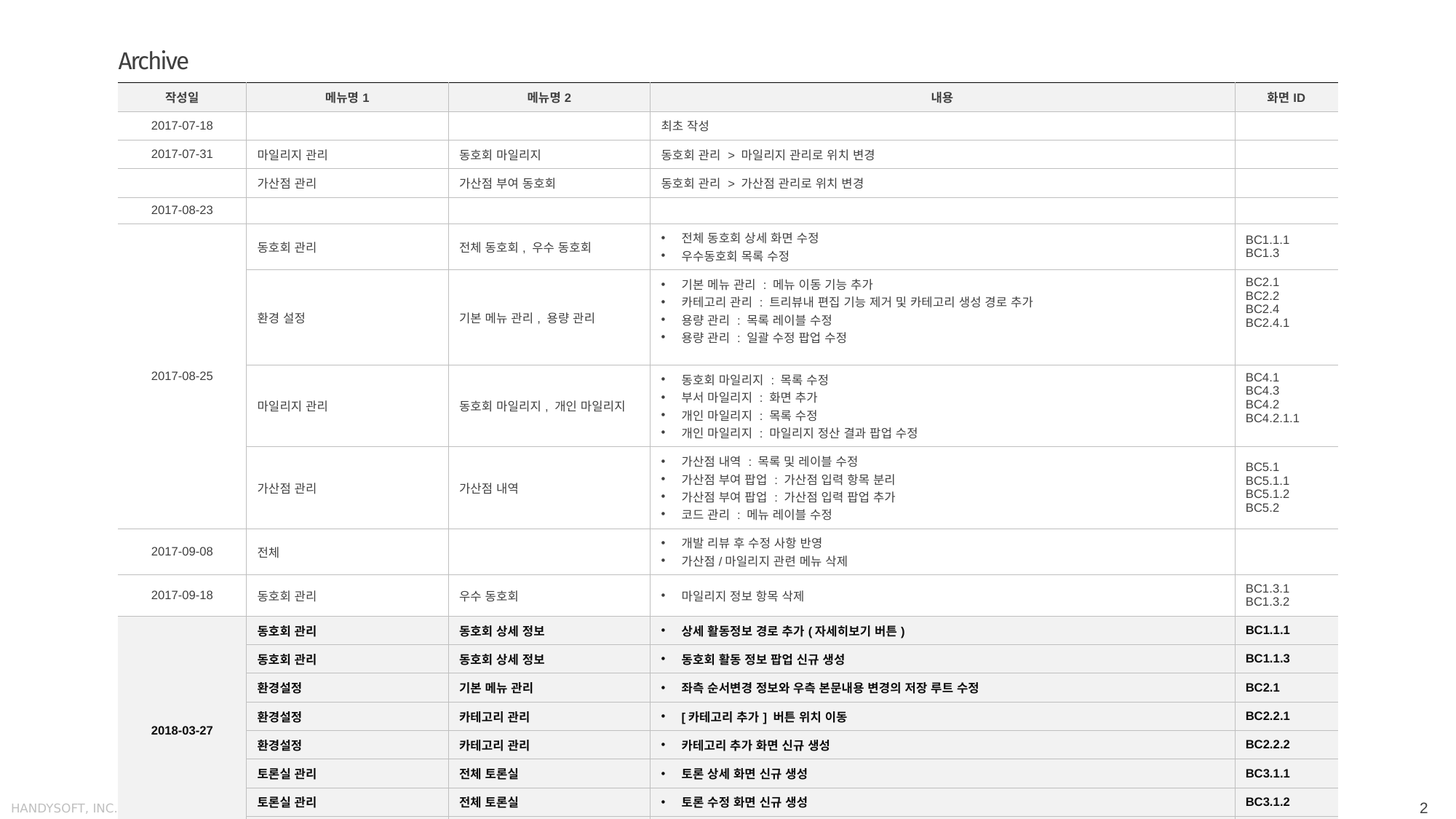

Archive
| 작성일 | 메뉴명1 | 메뉴명2 | 내용 | 화면ID |
| --- | --- | --- | --- | --- |
| 2017-07-18 |  |  | 최초 작성 |  |
| 2017-07-31 | 마일리지 관리 | 동호회 마일리지 | 동호회 관리 > 마일리지 관리로 위치 변경 |  |
|  | 가산점 관리 | 가산점 부여 동호회 | 동호회 관리 > 가산점 관리로 위치 변경 |  |
| 2017-08-23 |  |  |  |  |
| 2017-08-25 | 동호회 관리 | 전체 동호회, 우수 동호회 | 전체 동호회 상세 화면 수정 우수동호회 목록 수정 | BC1.1.1 BC1.3 |
|  | 환경 설정 | 기본 메뉴 관리, 용량 관리 | 기본 메뉴 관리 : 메뉴 이동 기능 추가 카테고리 관리 : 트리뷰내 편집 기능 제거 및 카테고리 생성 경로 추가 용량 관리 : 목록 레이블 수정 용량 관리 : 일괄 수정 팝업 수정 | BC2.1 BC2.2 BC2.4 BC2.4.1 |
|  | 마일리지 관리 | 동호회 마일리지, 개인 마일리지 | 동호회 마일리지 : 목록 수정 부서 마일리지 : 화면 추가 개인 마일리지 : 목록 수정 개인 마일리지 : 마일리지 정산 결과 팝업 수정 | BC4.1 BC4.3 BC4.2 BC4.2.1.1 |
|  | 가산점 관리 | 가산점 내역 | 가산점 내역 : 목록 및 레이블 수정 가산점 부여 팝업 : 가산점 입력 항목 분리 가산점 부여 팝업 : 가산점 입력 팝업 추가 코드 관리 : 메뉴 레이블 수정 | BC5.1 BC5.1.1 BC5.1.2 BC5.2 |
| 2017-09-08 | 전체 |  | 개발 리뷰 후 수정 사항 반영 가산점/마일리지 관련 메뉴 삭제 |  |
| 2017-09-18 | 동호회 관리 | 우수 동호회 | 마일리지 정보 항목 삭제 | BC1.3.1 BC1.3.2 |
| 2018-03-27 | 동호회 관리 | 동호회 상세 정보 | 상세 활동정보 경로 추가(자세히보기 버튼) | BC1.1.1 |
|  | 동호회 관리 | 동호회 상세 정보 | 동호회 활동 정보 팝업 신규 생성 | BC1.1.3 |
|  | 환경설정 | 기본 메뉴 관리 | 좌측 순서변경 정보와 우측 본문내용 변경의 저장 루트 수정 | BC2.1 |
|  | 환경설정 | 카테고리 관리 | [카테고리 추가] 버튼 위치 이동 | BC2.2.1 |
|  | 환경설정 | 카테고리 관리 | 카테고리 추가 화면 신규 생성 | BC2.2.2 |
|  | 토론실 관리 | 전체 토론실 | 토론 상세 화면 신규 생성 | BC3.1.1 |
|  | 토론실 관리 | 전체 토론실 | 토론 수정 화면 신규 생성 | BC3.1.2 |
|  | 토론실 관리 | 승인 대기 | 토론 상세 화면 신규 생성 | BC3.2.1 |